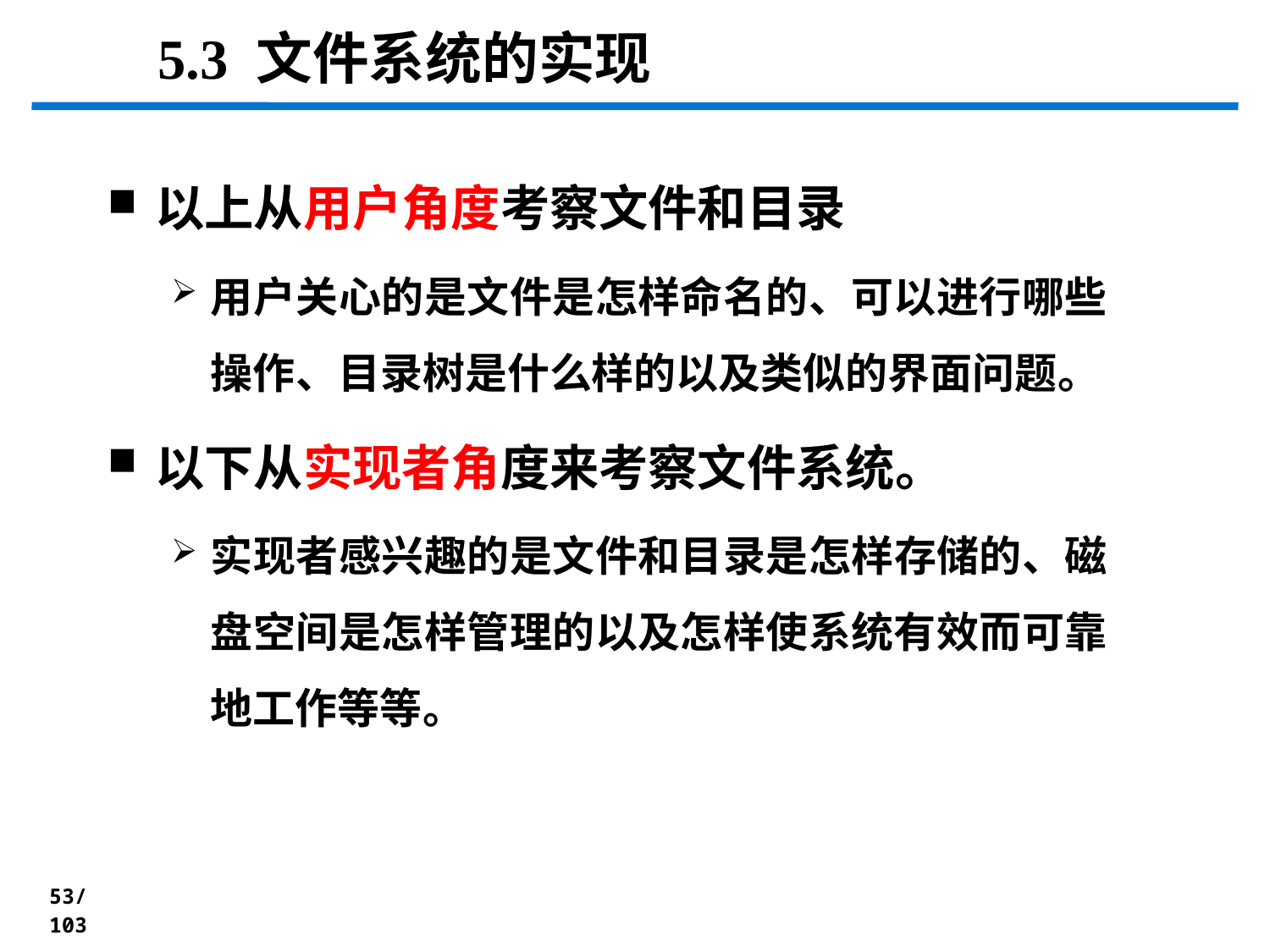

5.3 文件系统的实现
以上从用户角度考察文件和目录
用户关心的是文件是怎样命名的、可以进行哪些操作、目录树是什么样的以及类似的界面问题。
以下从实现者角度来考察文件系统。
实现者感兴趣的是文件和目录是怎样存储的、磁盘空间是怎样管理的以及怎样使系统有效而可靠地工作等等。